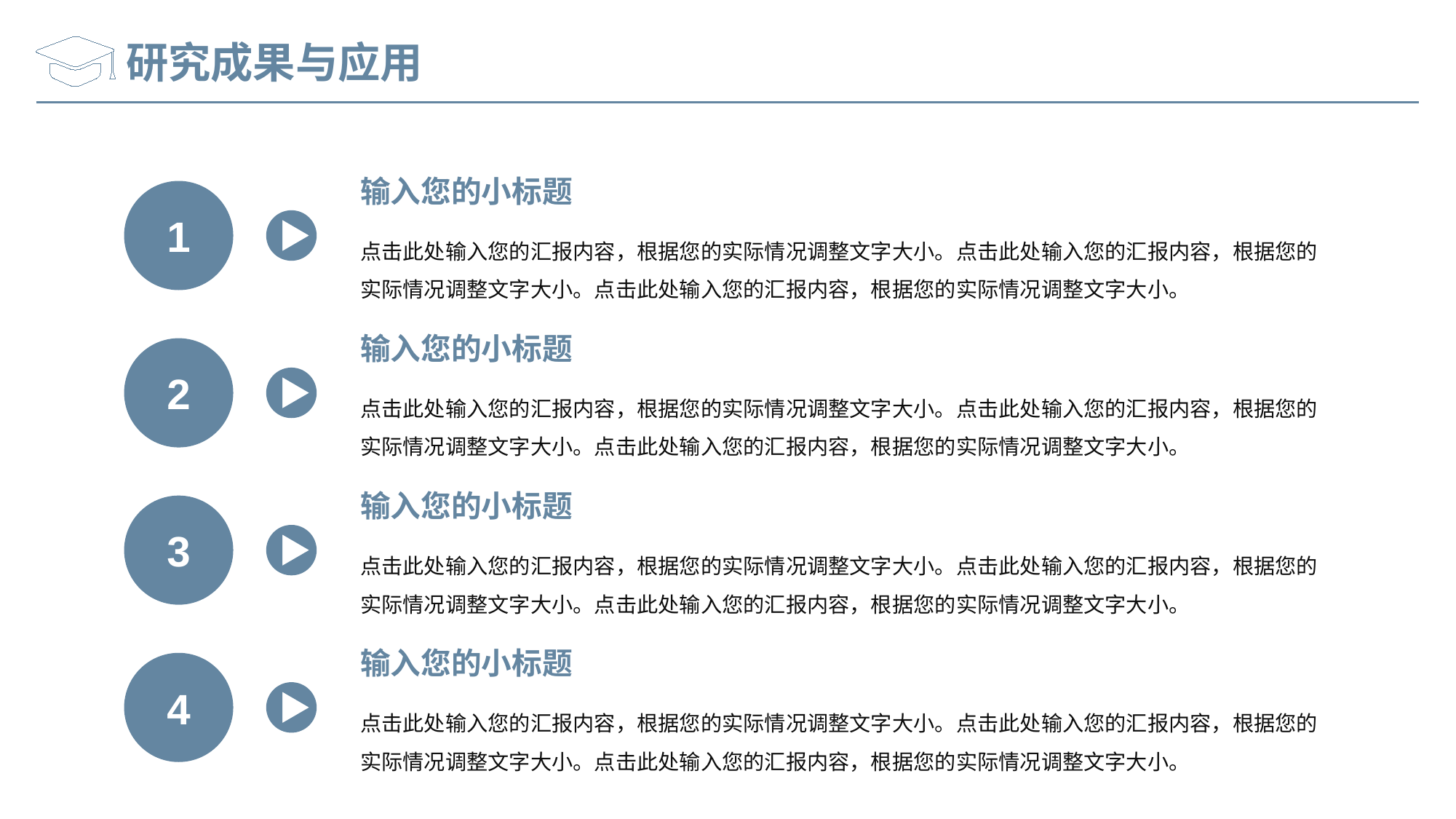

研究成果与应用

输入您的小标题
1

点击此处输入您的汇报内容，根据您的实际情况调整文字大小。点击此处输入您的汇报内容，根据您的实际情况调整文字大小。点击此处输入您的汇报内容，根据您的实际情况调整文字大小。
输入您的小标题
2

点击此处输入您的汇报内容，根据您的实际情况调整文字大小。点击此处输入您的汇报内容，根据您的实际情况调整文字大小。点击此处输入您的汇报内容，根据您的实际情况调整文字大小。
输入您的小标题
3

点击此处输入您的汇报内容，根据您的实际情况调整文字大小。点击此处输入您的汇报内容，根据您的实际情况调整文字大小。点击此处输入您的汇报内容，根据您的实际情况调整文字大小。
输入您的小标题
4

点击此处输入您的汇报内容，根据您的实际情况调整文字大小。点击此处输入您的汇报内容，根据您的实际情况调整文字大小。点击此处输入您的汇报内容，根据您的实际情况调整文字大小。